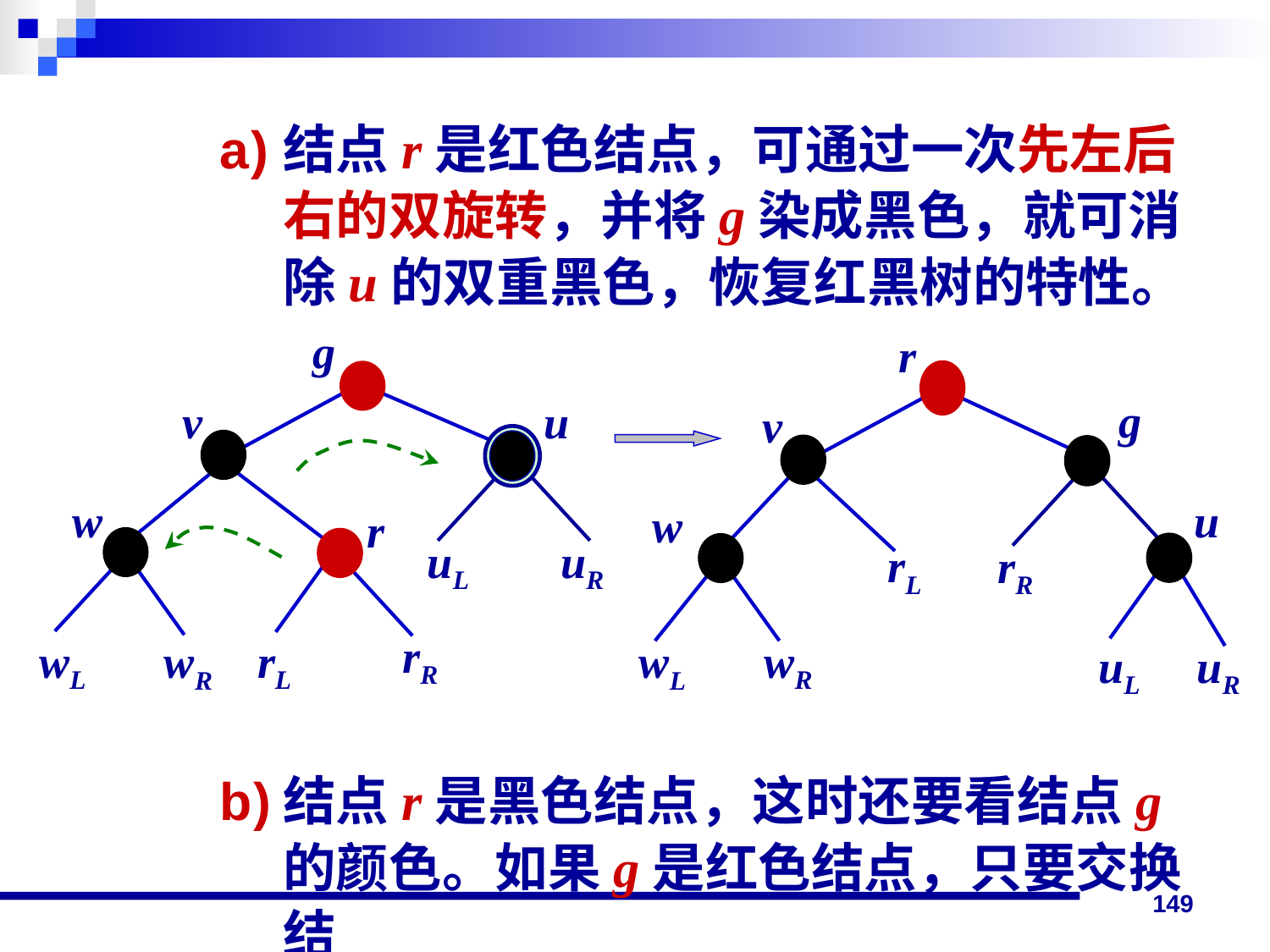

结点r是红色结点，可通过一次先左后右的双旋转，并将g染成黑色，就可消除u的双重黑色，恢复红黑树的特性。

结点r是黑色结点，这时还要看结点g的颜色。如果g是红色结点，只要交换结
g

u
v
w
r
r

g
v
u
w

uL        uR
rL
rR
rR
wL
rL
wR
wL
wR
uL     uR
149